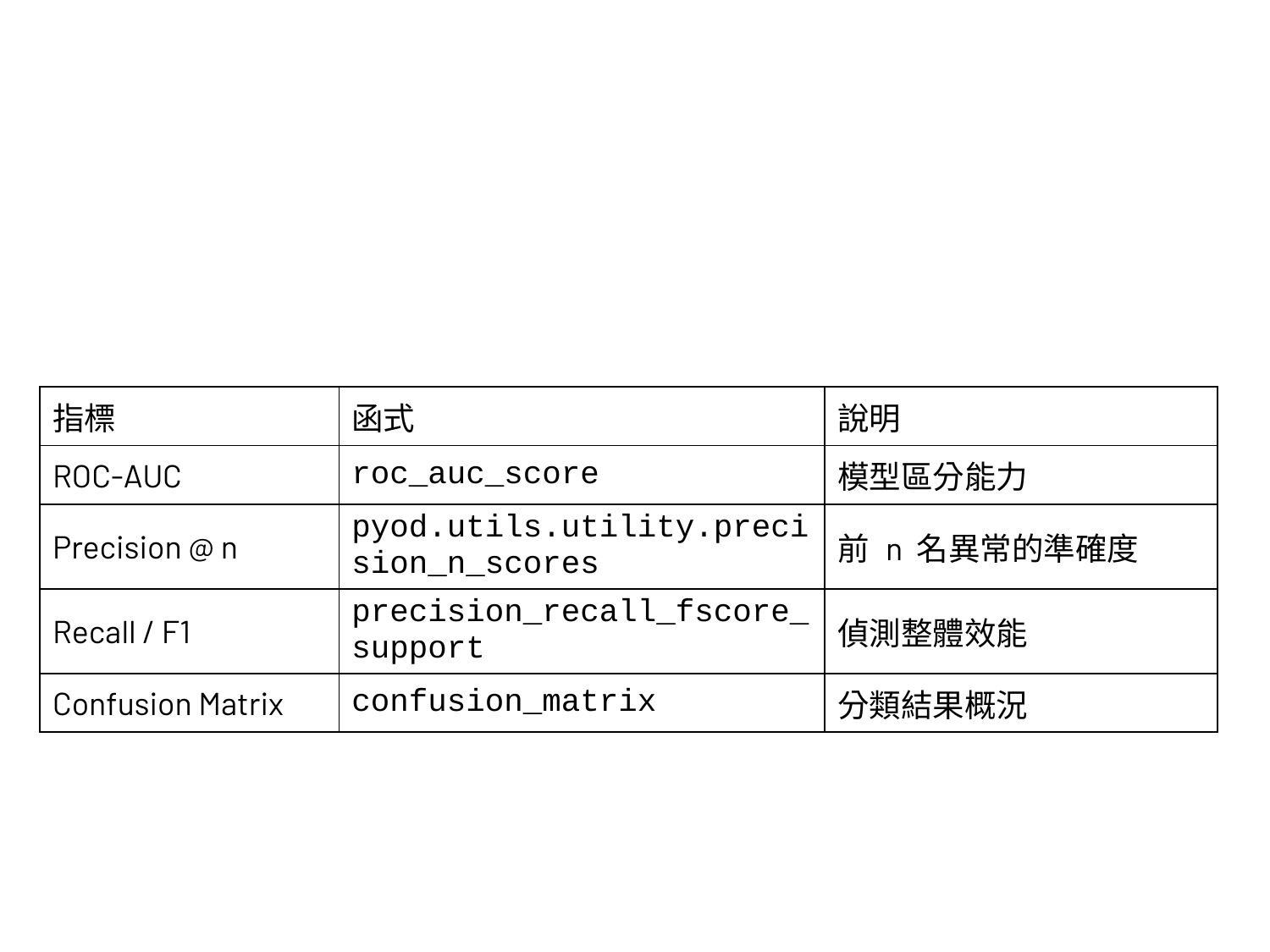

| 指標 | 函式 | 說明 |
| --- | --- | --- |
| ROC-AUC | roc\_auc\_score | 模型區分能力 |
| Precision @ n | pyod.utils.utility.precision\_n\_scores | 前 n 名異常的準確度 |
| Recall / F1 | precision\_recall\_fscore\_support | 偵測整體效能 |
| Confusion Matrix | confusion\_matrix | 分類結果概況 |